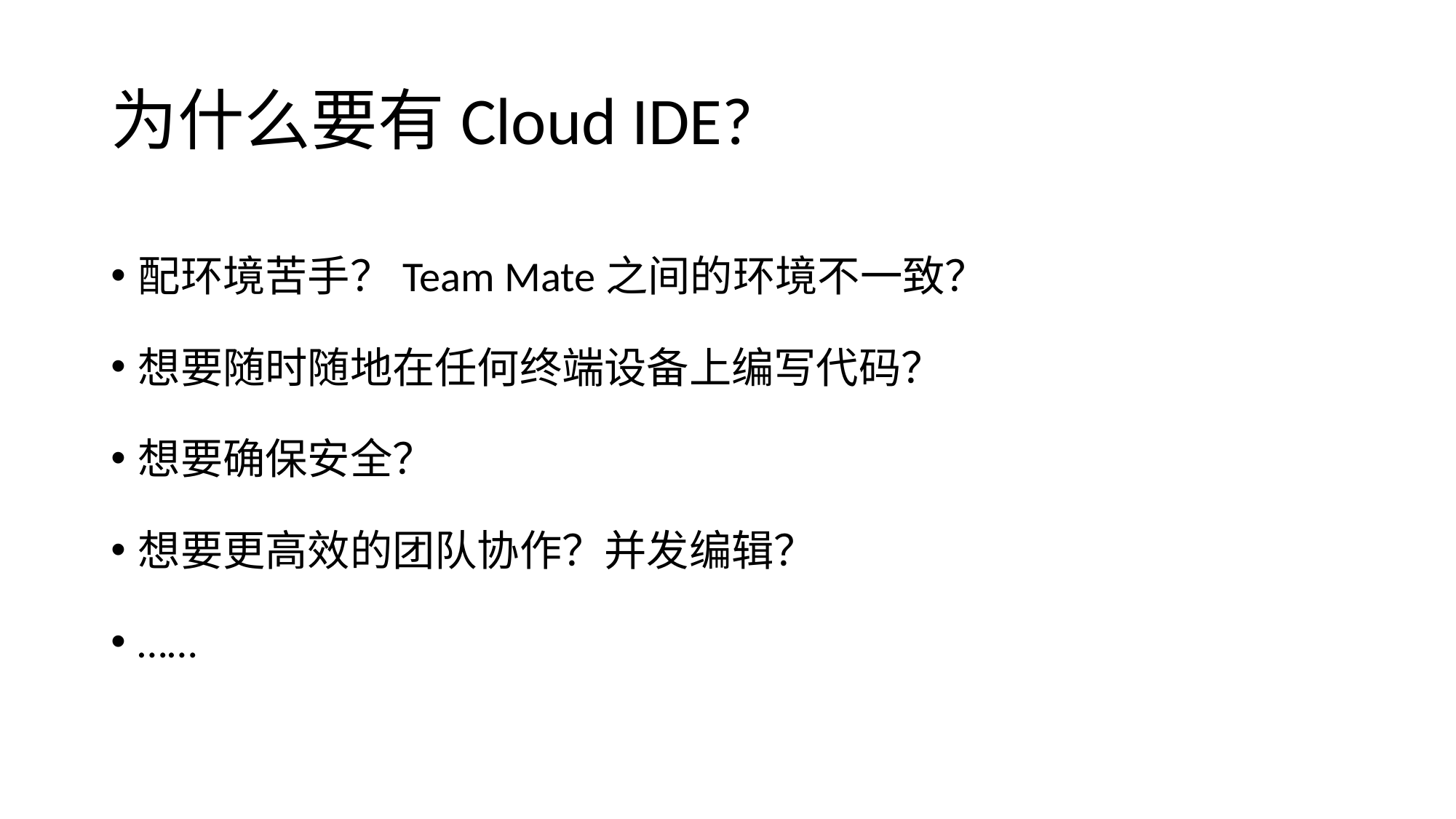

# 为什么要有Cloud IDE?
配环境苦手？Team Mate之间的环境不一致？
想要随时随地在任何终端设备上编写代码？
想要确保安全？
想要更高效的团队协作？并发编辑？
……